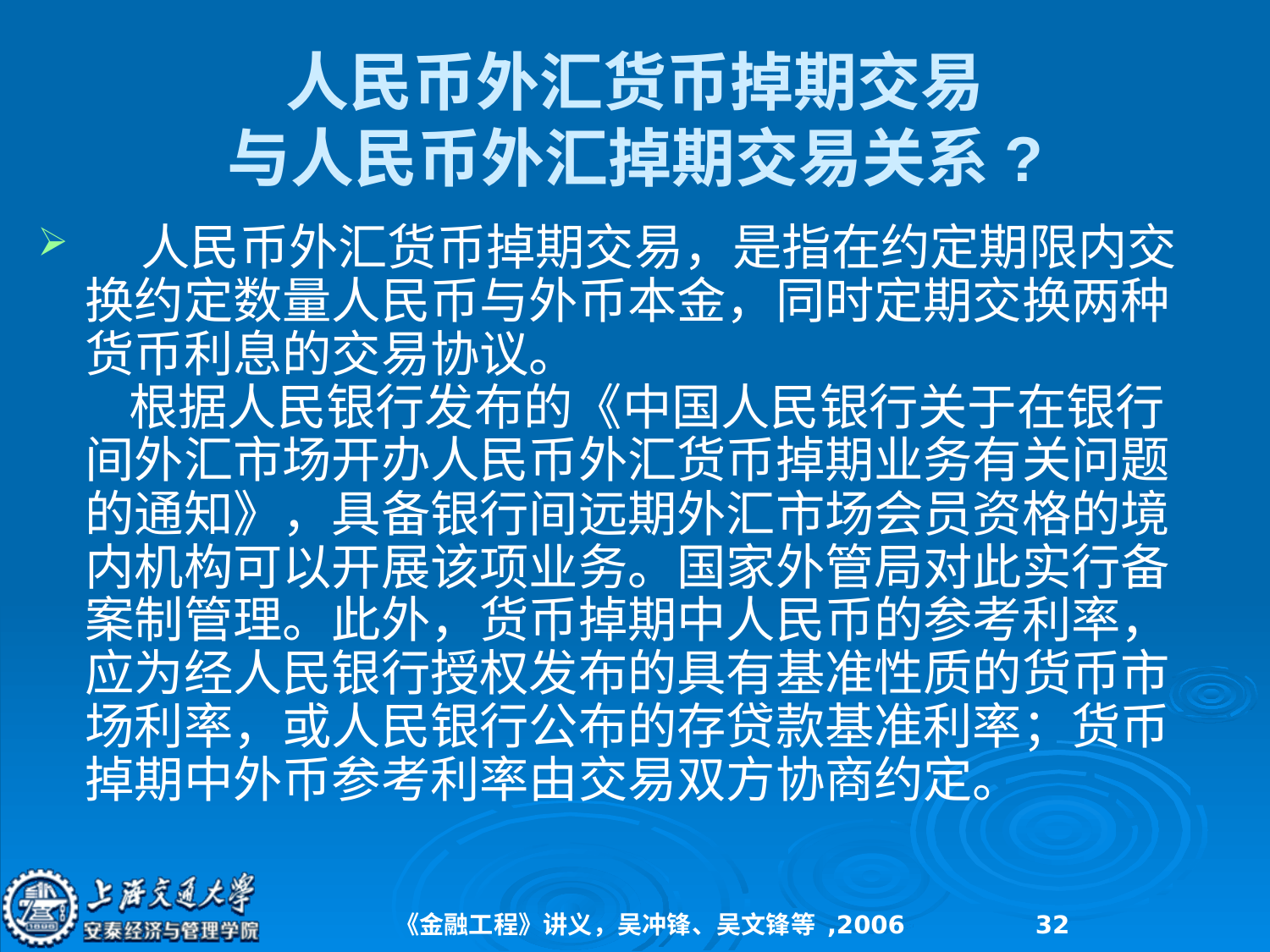

# 人民币外汇货币掉期交易 与人民币外汇掉期交易关系?
    人民币外汇货币掉期交易，是指在约定期限内交换约定数量人民币与外币本金，同时定期交换两种货币利息的交易协议。
    根据人民银行发布的《中国人民银行关于在银行间外汇市场开办人民币外汇货币掉期业务有关问题的通知》，具备银行间远期外汇市场会员资格的境内机构可以开展该项业务。国家外管局对此实行备案制管理。此外，货币掉期中人民币的参考利率，应为经人民银行授权发布的具有基准性质的货币市场利率，或人民银行公布的存贷款基准利率；货币掉期中外币参考利率由交易双方协商约定。